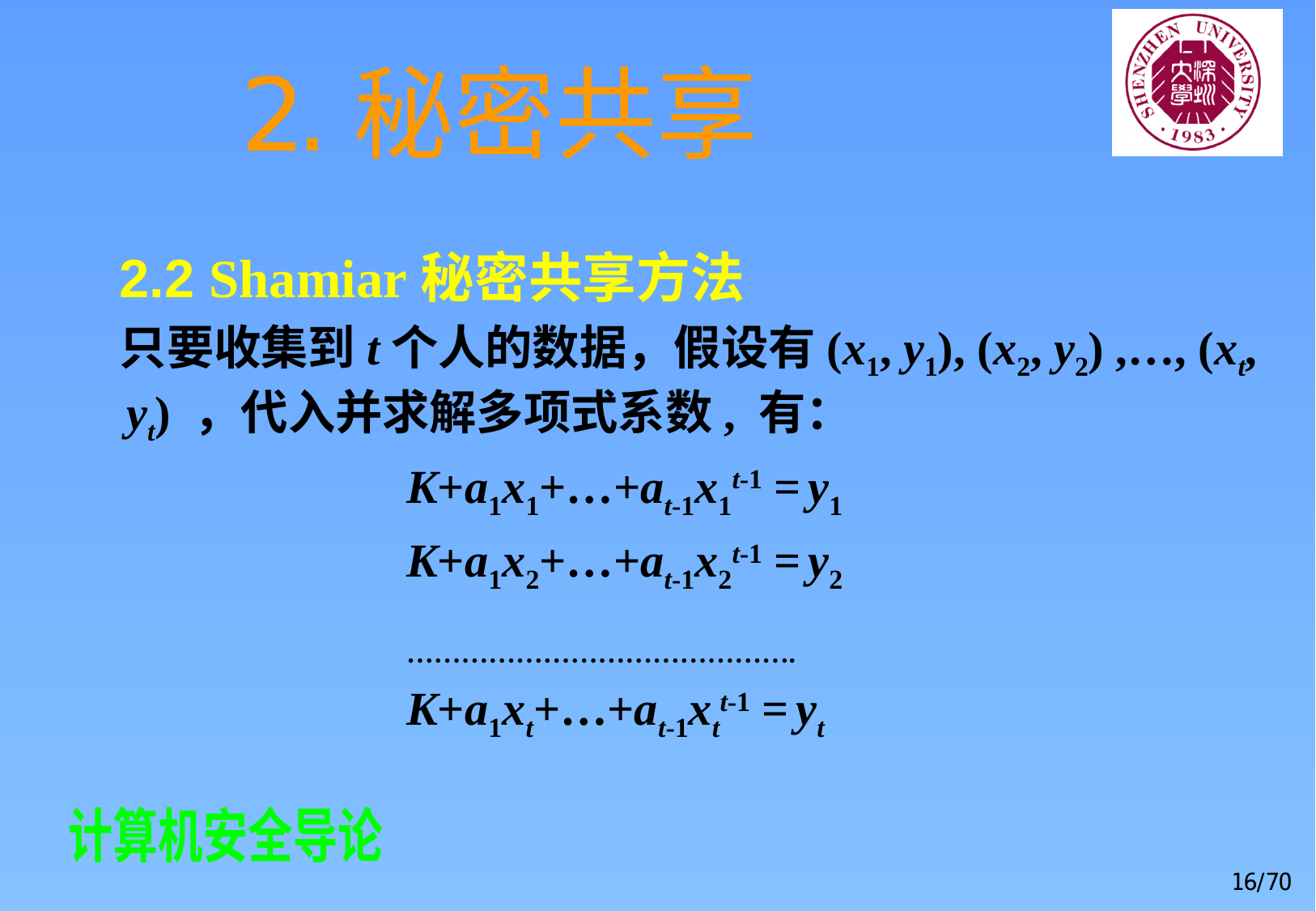

# 2.秘密共享
2.2 Shamiar秘密共享方法
只要收集到t个人的数据，假设有(x1, y1), (x2, y2) ,…, (xt,  yt) ，代入并求解多项式系数, 有：
K+a1x1+…+at-1x1t-1 = y1
K+a1x2+…+at-1x2t-1 = y2
…………………………………….
K+a1xt+…+at-1xtt-1 = yt

16/70